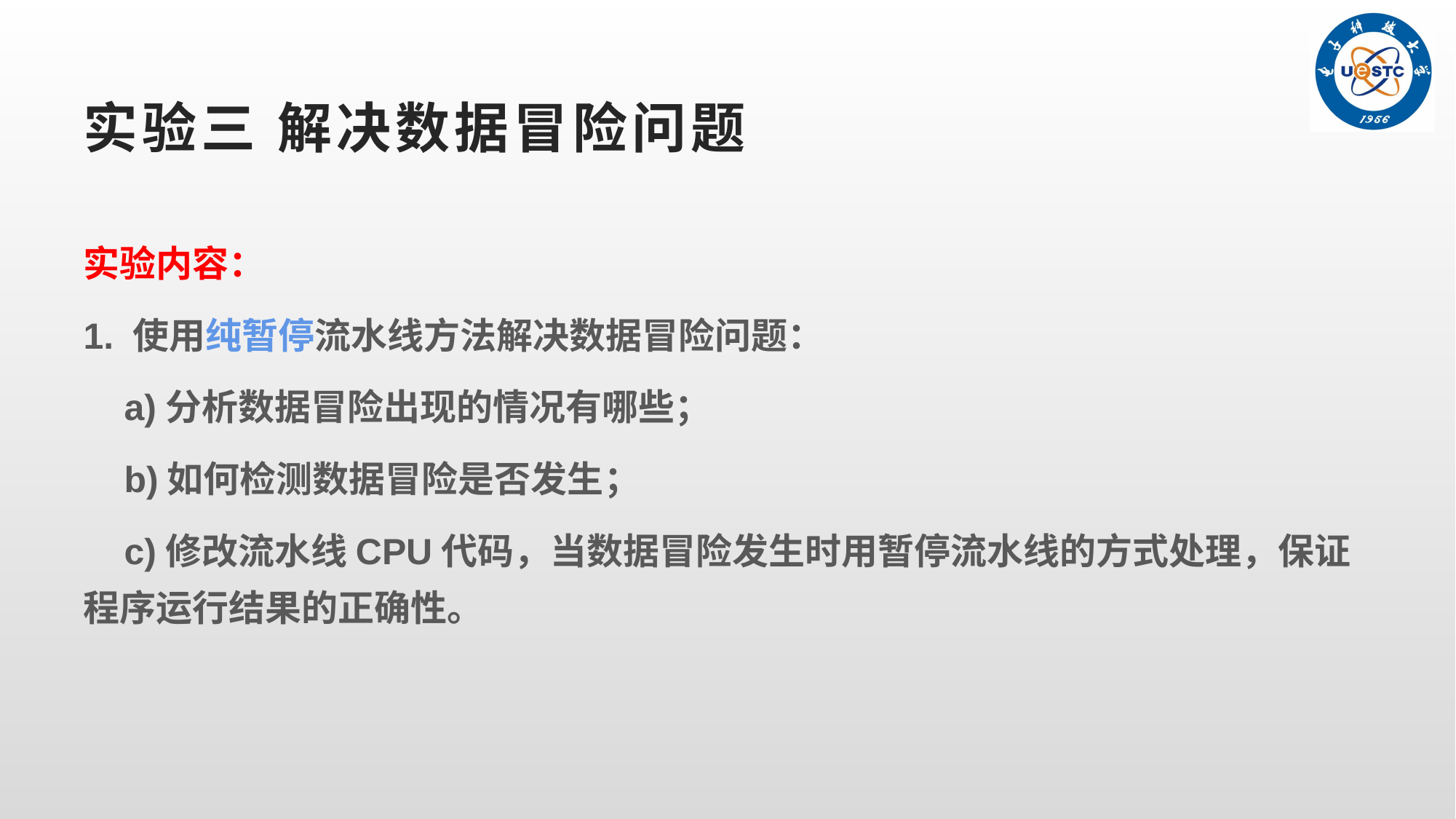

# 实验三 解决数据冒险问题
实验内容：
1. 使用纯暂停流水线方法解决数据冒险问题：
    a)分析数据冒险出现的情况有哪些；
    b)如何检测数据冒险是否发生；
    c)修改流水线CPU代码，当数据冒险发生时用暂停流水线的方式处理，保证程序运行结果的正确性。